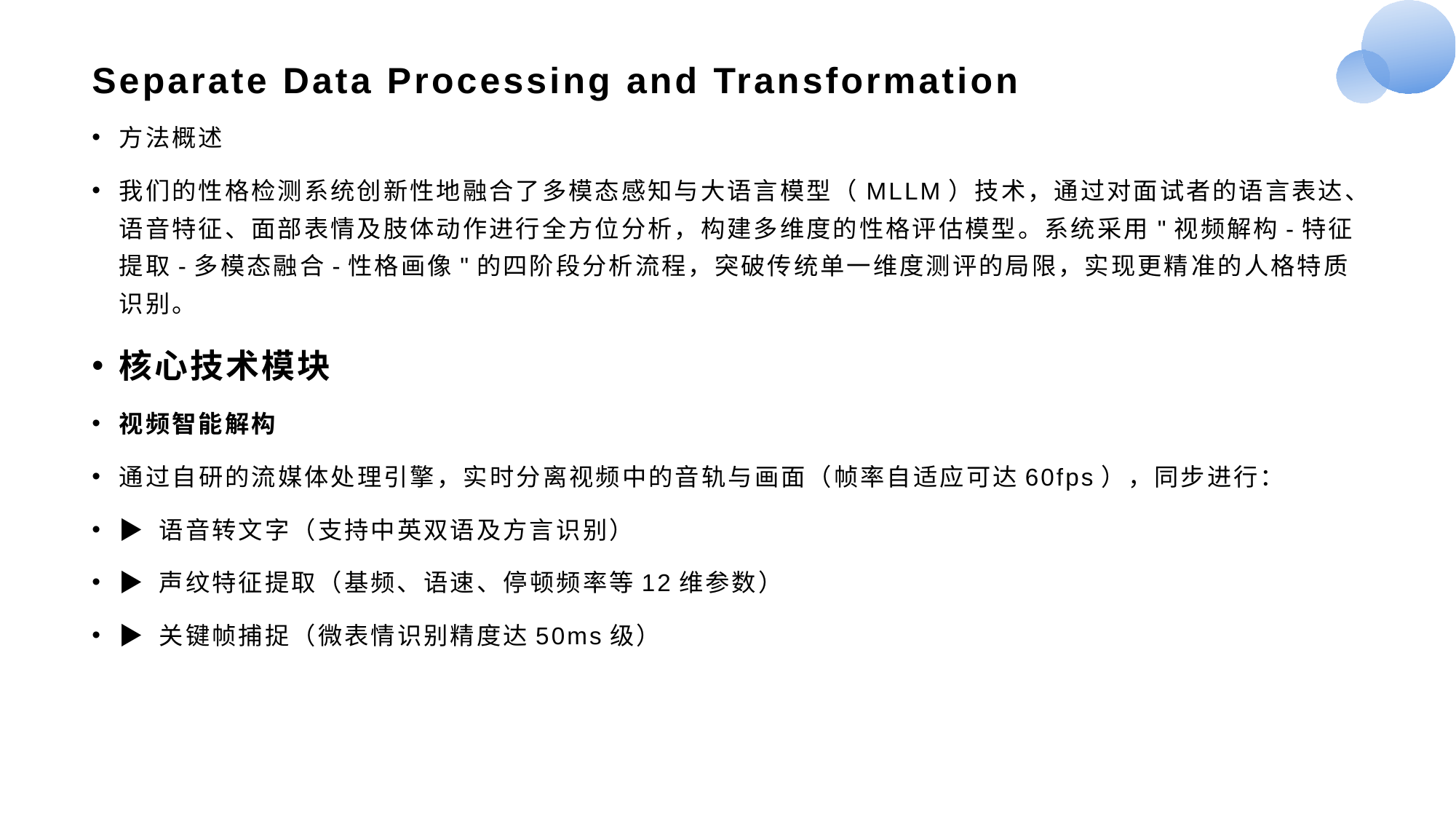

# Separate Data Processing and Transformation
方法概述
我们的性格检测系统创新性地融合了多模态感知与大语言模型（MLLM）技术，通过对面试者的语言表达、语音特征、面部表情及肢体动作进行全方位分析，构建多维度的性格评估模型。系统采用"视频解构-特征提取-多模态融合-性格画像"的四阶段分析流程，突破传统单一维度测评的局限，实现更精准的人格特质识别。
核心技术模块
视频智能解构
通过自研的流媒体处理引擎，实时分离视频中的音轨与画面（帧率自适应可达60fps），同步进行：▶ 语音转文字（支持中英双语及方言识别）▶ 声纹特征提取（基频、语速、停顿频率等12维参数）▶ 关键帧捕捉（微表情识别精度达50ms级）